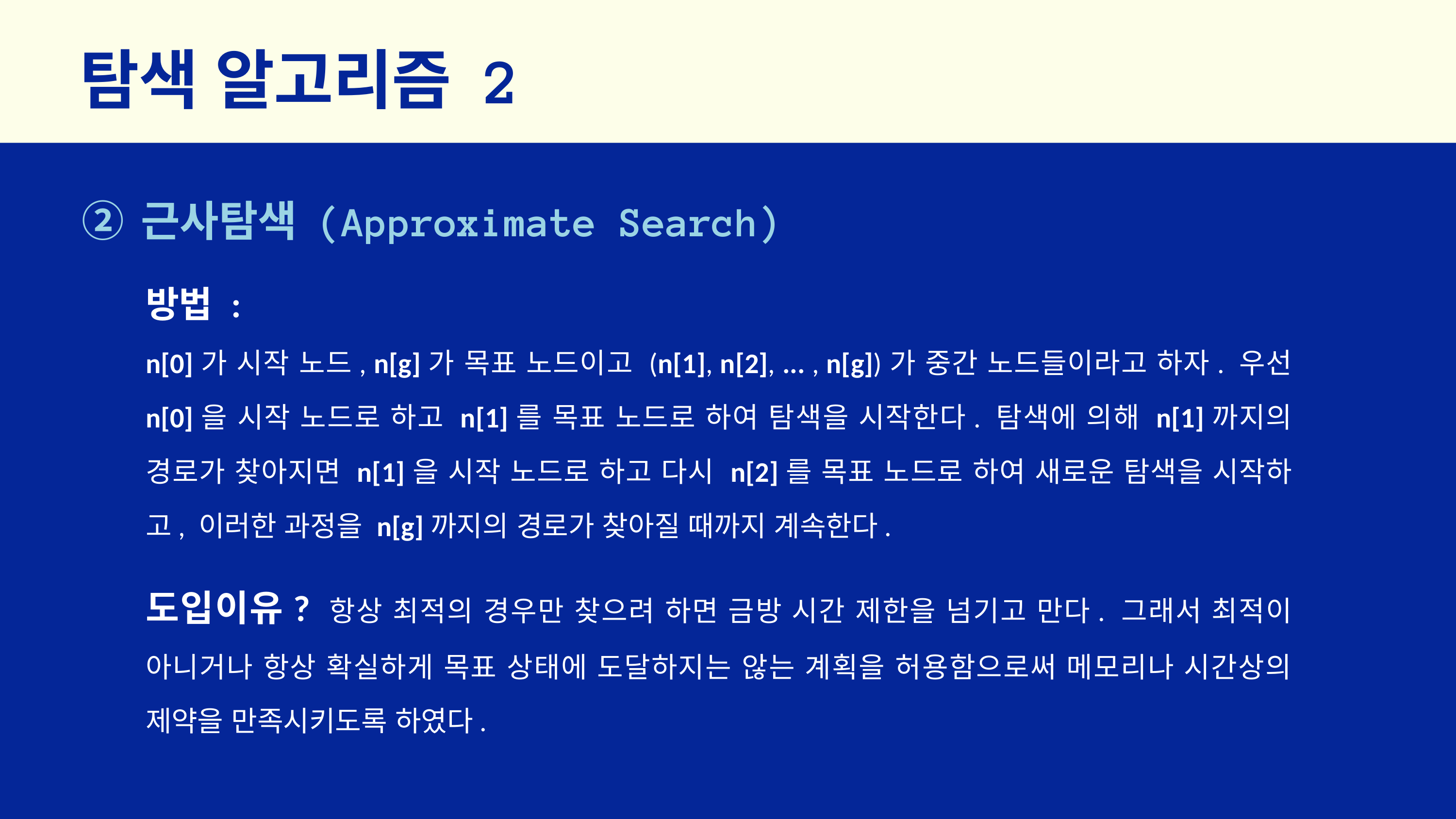

탐색 알고리즘 2
근사탐색 (Approximate Search)
방법 :
n[0]가 시작 노드, n[g]가 목표 노드이고 (n[1], n[2], ... , n[g])가 중간 노드들이라고 하자. 우선 n[0]을 시작 노드로 하고 n[1]를 목표 노드로 하여 탐색을 시작한다. 탐색에 의해 n[1]까지의 경로가 찾아지면 n[1]을 시작 노드로 하고 다시 n[2]를 목표 노드로 하여 새로운 탐색을 시작하고, 이러한 과정을 n[g]까지의 경로가 찾아질 때까지 계속한다.

도입이유? 항상 최적의 경우만 찾으려 하면 금방 시간 제한을 넘기고 만다. 그래서 최적이 아니거나 항상 확실하게 목표 상태에 도달하지는 않는 계획을 허용함으로써 메모리나 시간상의 제약을 만족시키도록 하였다.